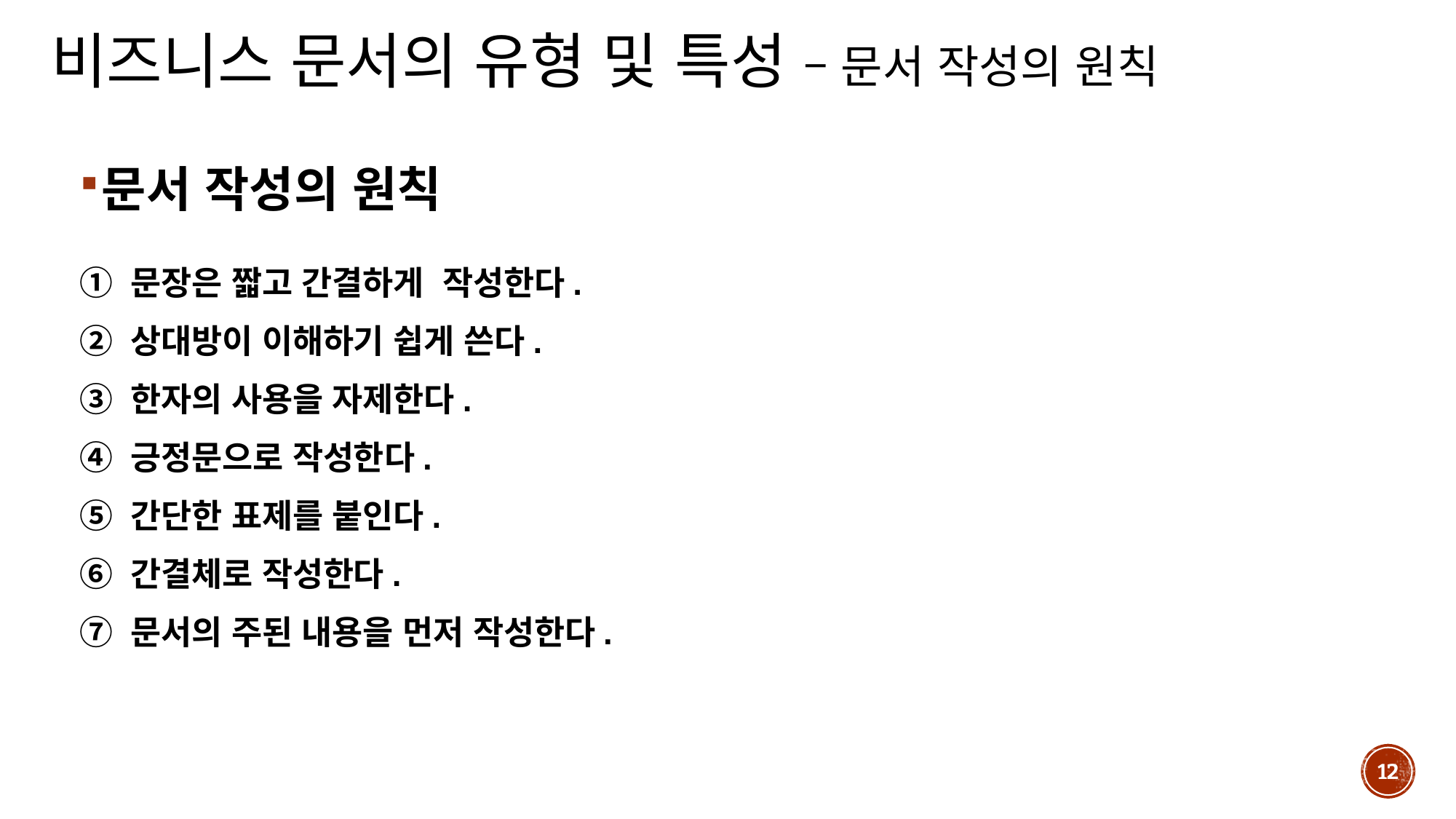

비즈니스 문서의 유형 및 특성 – 문서 작성의 원칙
문서 작성의 원칙

① 문장은 짧고 간결하게  작성한다.
② 상대방이 이해하기 쉽게 쓴다.
③ 한자의 사용을 자제한다.
④ 긍정문으로 작성한다.
⑤ 간단한 표제를 붙인다.
⑥ 간결체로 작성한다.
⑦ 문서의 주된 내용을 먼저 작성한다.

12